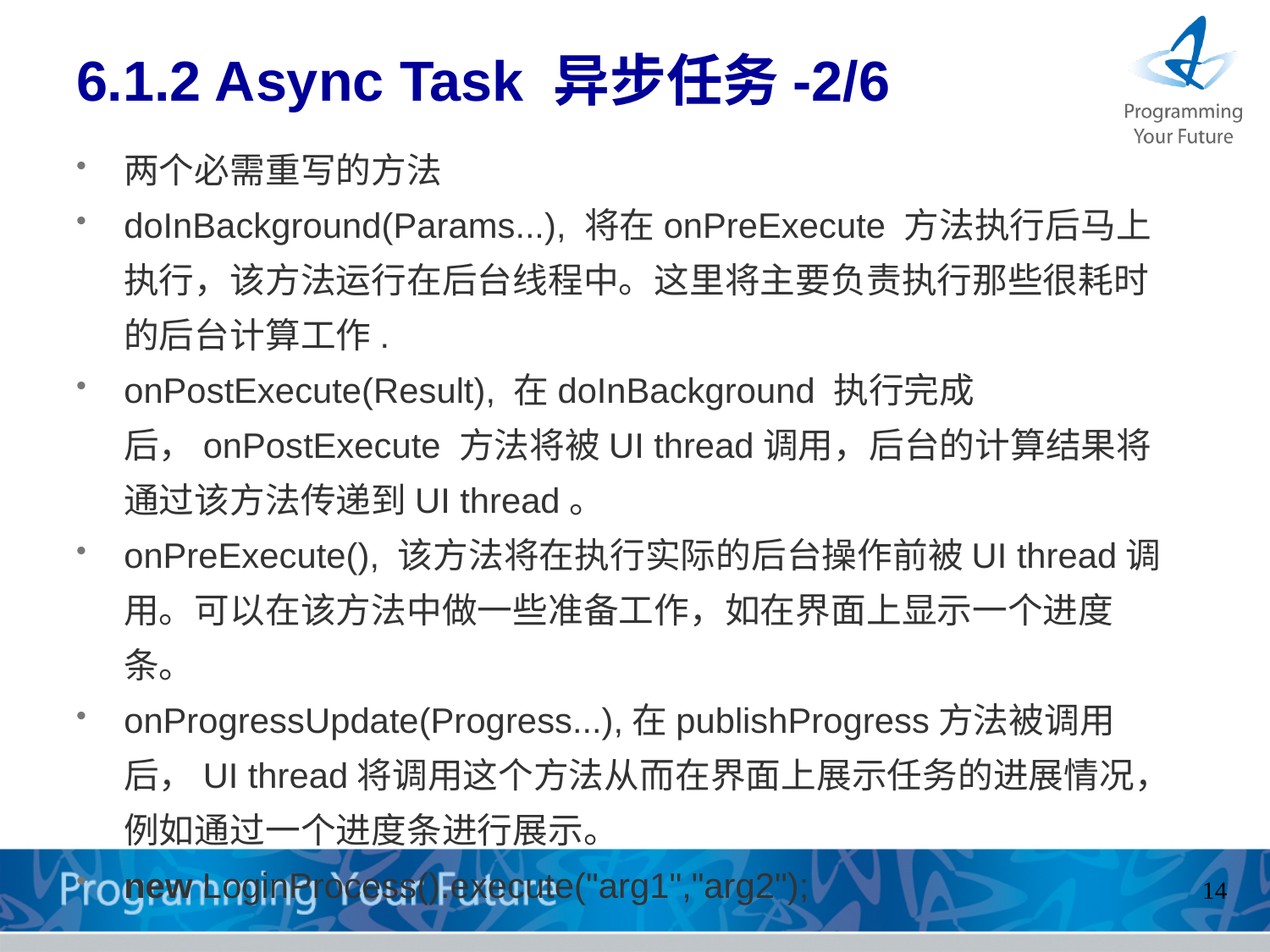

# 6.1.2 Async Task 异步任务-2/6
两个必需重写的方法
doInBackground(Params...), 将在onPreExecute 方法执行后马上执行，该方法运行在后台线程中。这里将主要负责执行那些很耗时的后台计算工作.
onPostExecute(Result), 在doInBackground 执行完成后，onPostExecute 方法将被UI thread调用，后台的计算结果将通过该方法传递到UI thread。
onPreExecute(), 该方法将在执行实际的后台操作前被UI thread调用。可以在该方法中做一些准备工作，如在界面上显示一个进度条。
onProgressUpdate(Progress...),在publishProgress方法被调用后，UI thread将调用这个方法从而在界面上展示任务的进展情况，例如通过一个进度条进行展示。
new LoginProcess().execute("arg1","arg2");